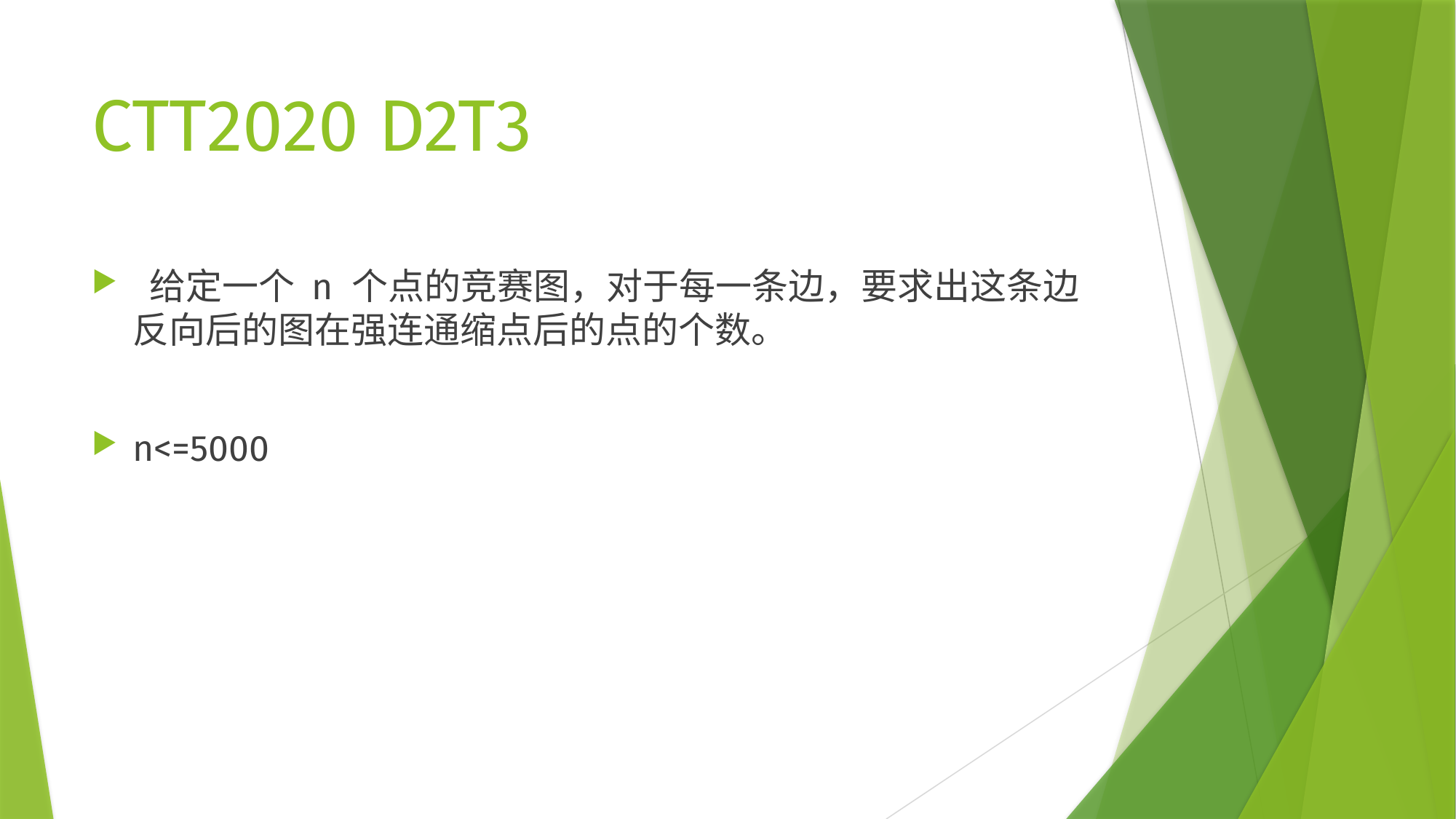

# CTT2020 D2T3
 给定一个 n 个点的竞赛图，对于每一条边，要求出这条边反向后的图在强连通缩点后的点的个数。

n<=5000